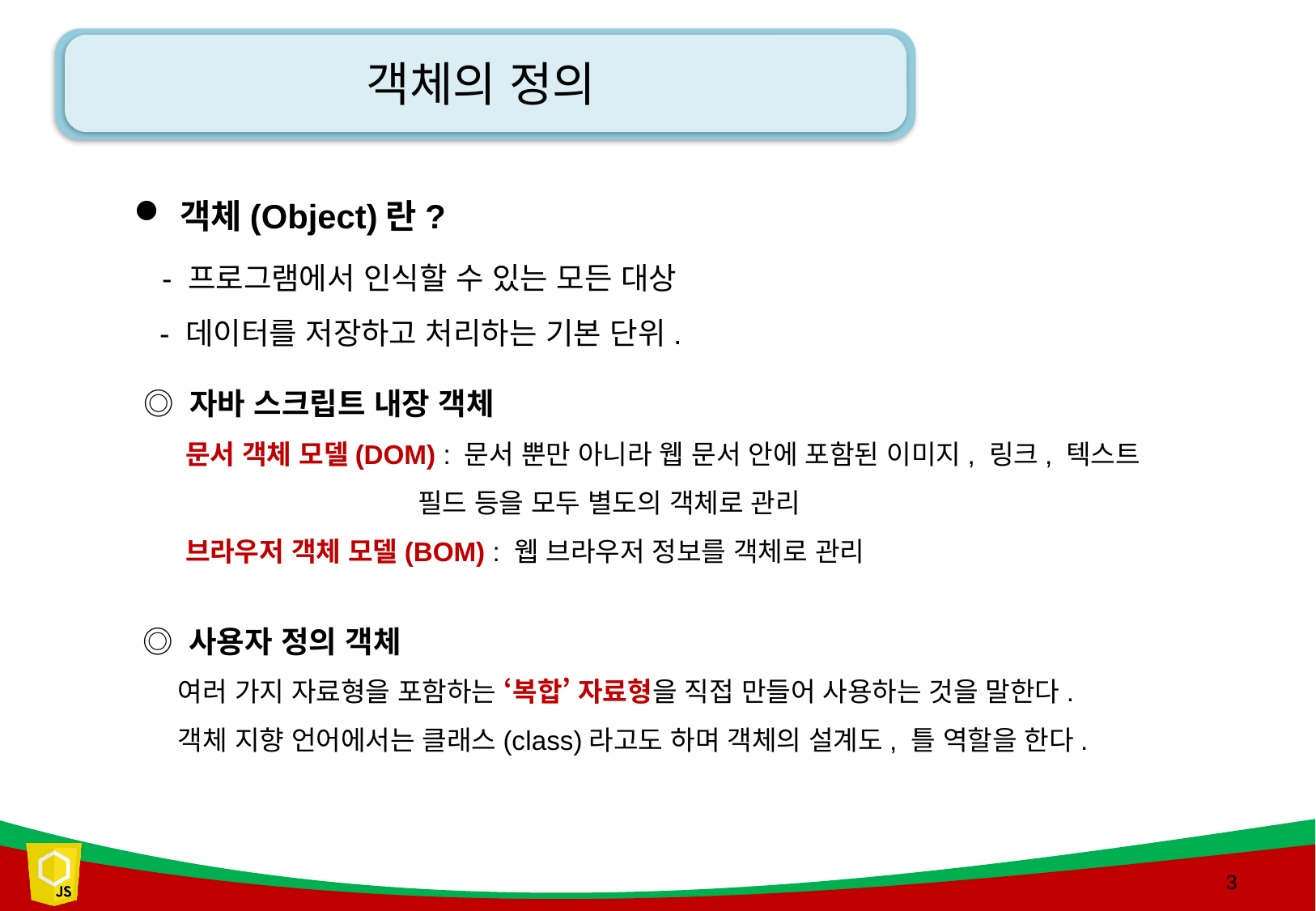

# 객체의 정의
객체(Object)란?
   - 프로그램에서 인식할 수 있는 모든 대상
   - 데이터를 저장하고 처리하는 기본 단위.
 ◎ 자바 스크립트 내장 객체
      문서 객체 모델(DOM) : 문서 뿐만 아니라 웹 문서 안에 포함된 이미지, 링크, 텍스트
                                     필드 등을 모두 별도의 객체로 관리
      브라우저 객체 모델(BOM) : 웹 브라우저 정보를 객체로 관리
 ◎ 사용자 정의 객체
     여러 가지 자료형을 포함하는 ‘복합’ 자료형을 직접 만들어 사용하는 것을 말한다.
     객체 지향 언어에서는 클래스(class)라고도 하며 객체의 설계도, 틀 역할을 한다.
3